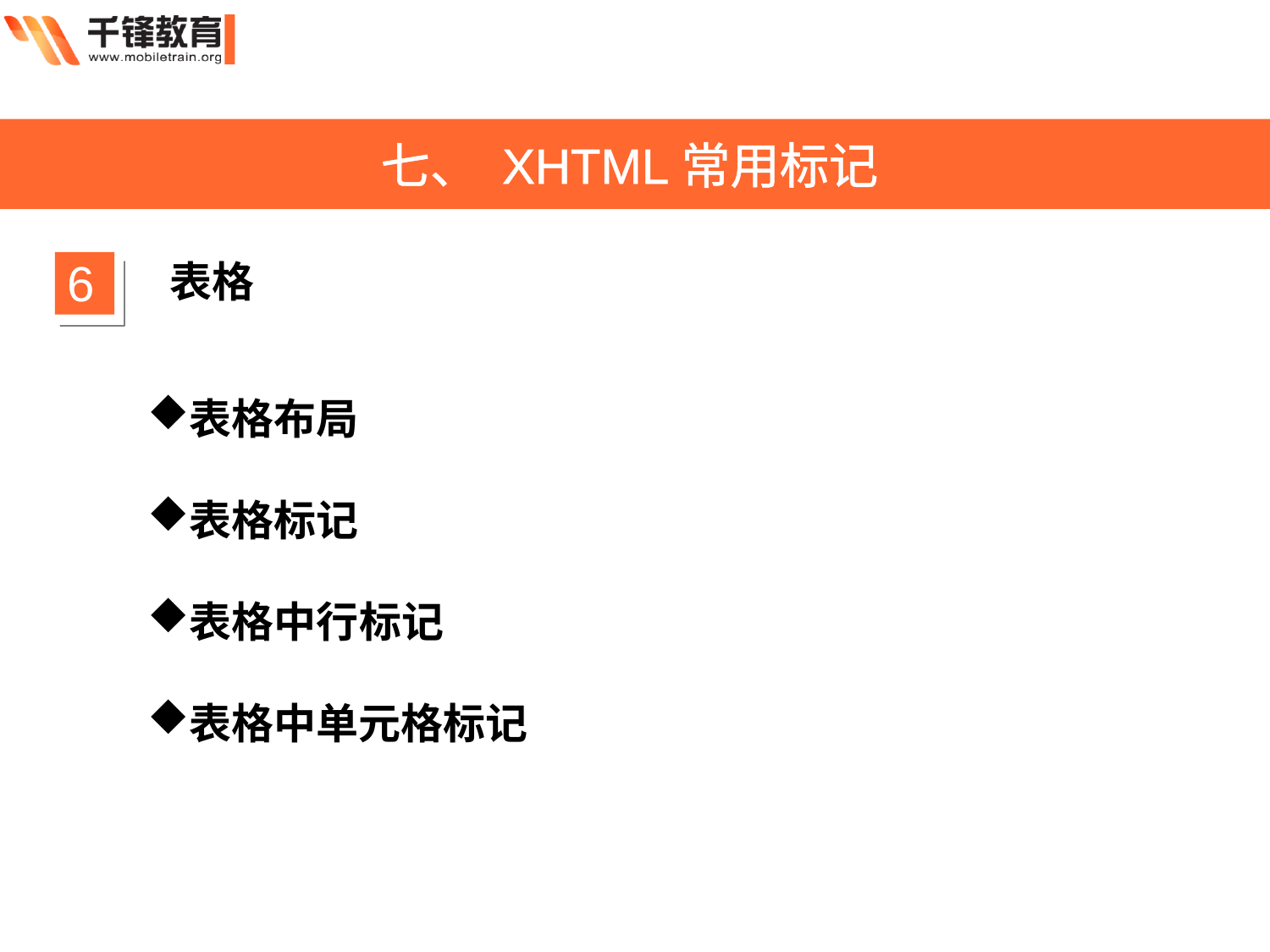

七、 XHTML常用标记
6
表格

表格布局

表格标记

表格中行标记

表格中单元格标记